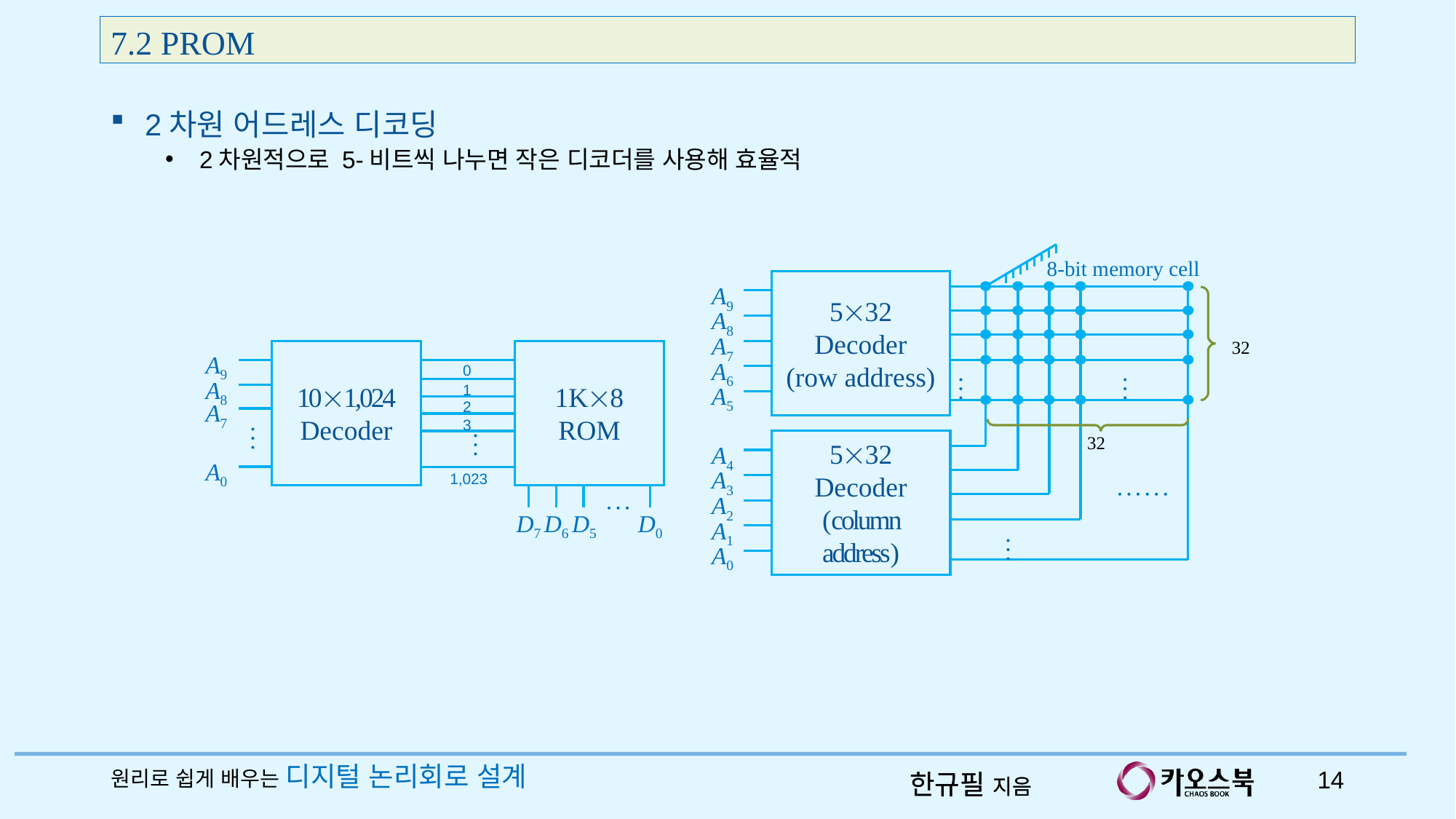

7.2 PROM
2차원 어드레스 디코딩
2차원적으로 5-비트씩 나누면 작은 디코더를 사용해 효율적
8-bit memory cell
5×32
Decoder
(row address)
A9

A8

A7
32

10×1,024
Decoder
1K×8
ROM
A9
A6
0

A8
…
…
1
A5
2
A7

3

32
…
…
5×32
Decoder
(column address)
A4
A0
A3
1,023
A2
…
…
D7
D6
D5
D0
…
A1
…
A0
원리로 쉽게 배우는 디지털 논리회로 설계
14